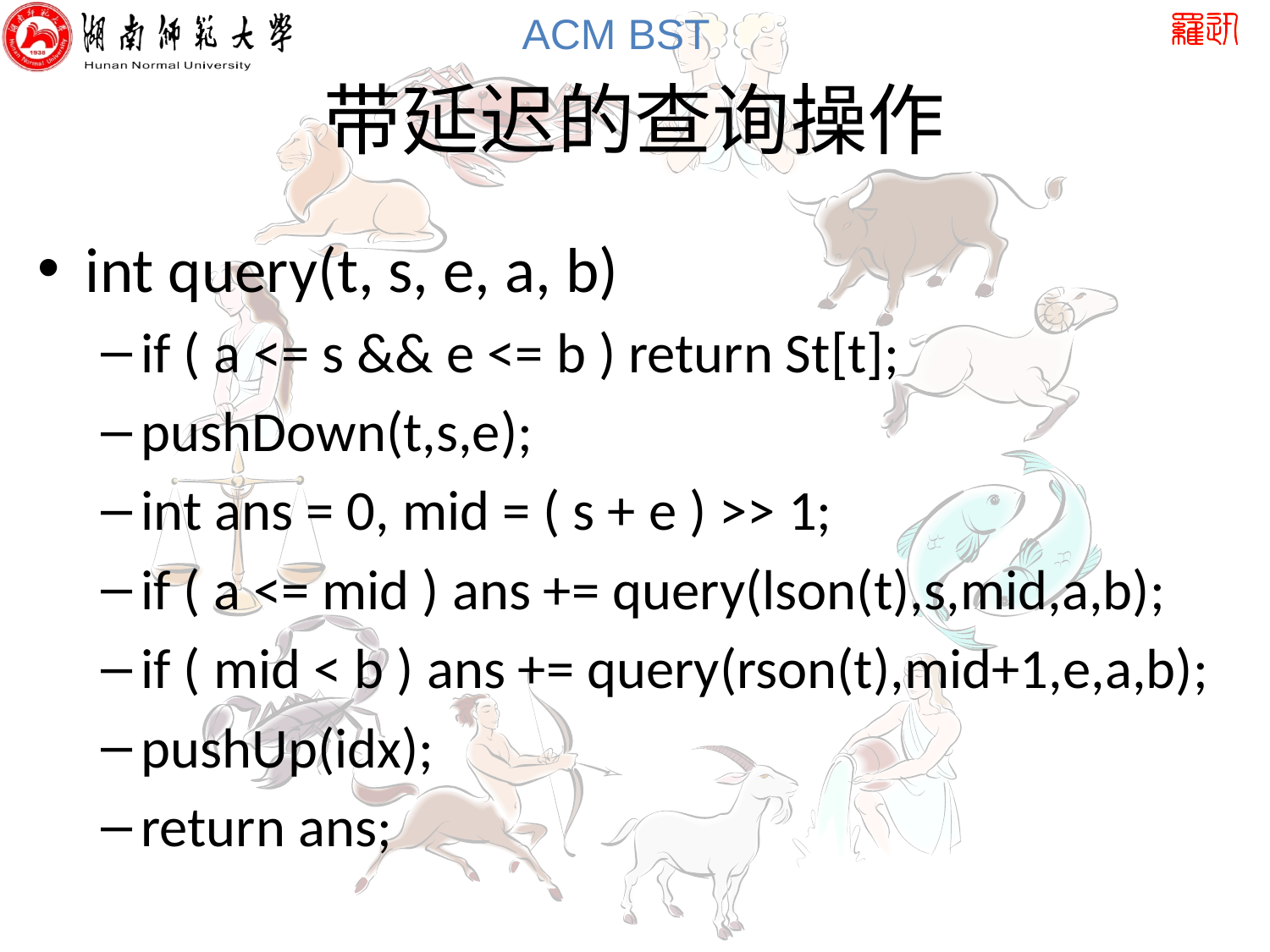

# 带延迟的查询操作
int query(t, s, e, a, b)
if ( a <= s && e <= b ) return St[t];
pushDown(t,s,e);
int ans = 0, mid = ( s + e ) >> 1;
if ( a <= mid ) ans += query(lson(t),s,mid,a,b);
if ( mid < b ) ans += query(rson(t),mid+1,e,a,b);
pushUp(idx);
return ans;